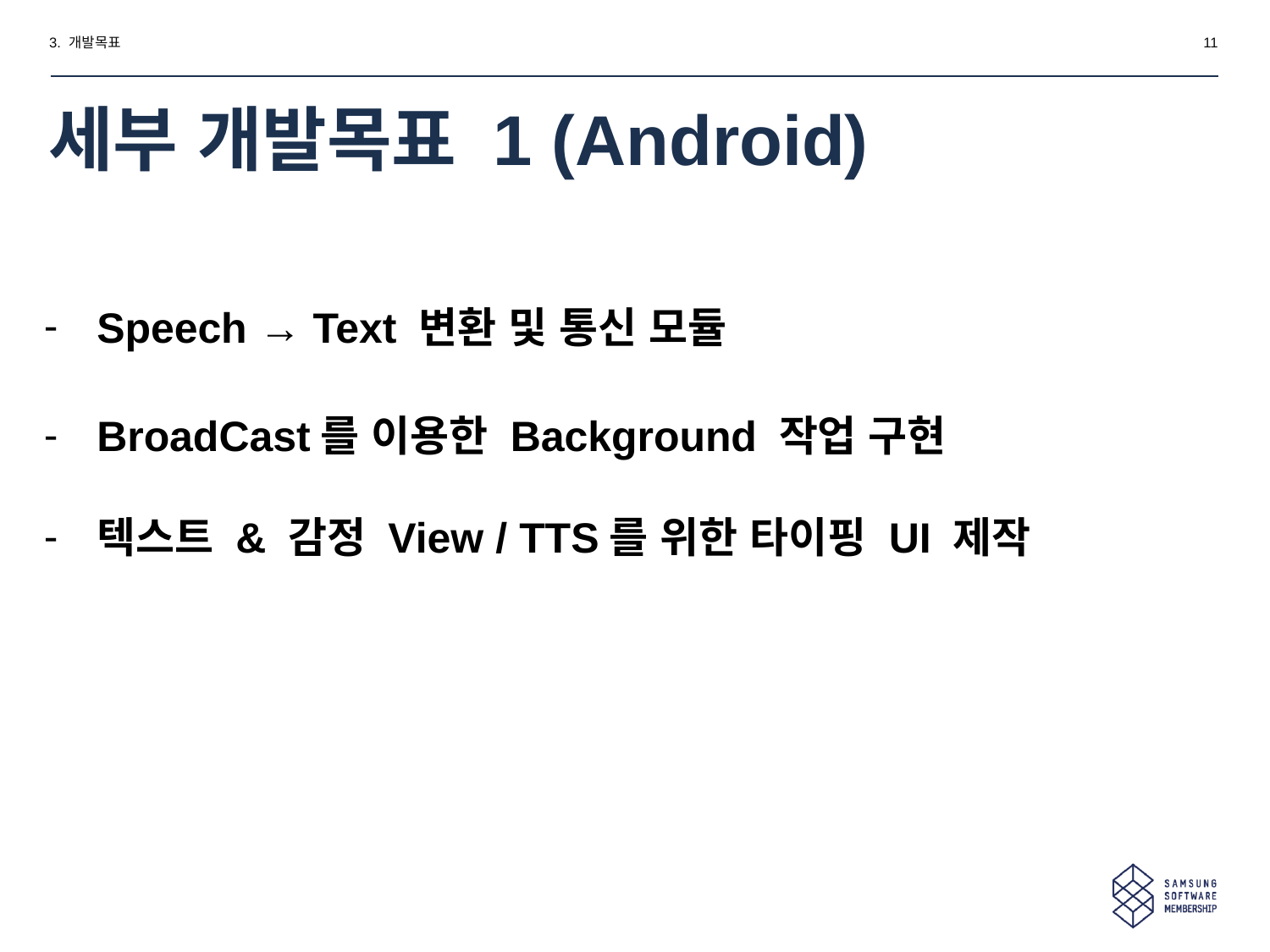

3. 개발목표
11
# 세부 개발목표 1 (Android)

Speech → Text 변환 및 통신 모듈

BroadCast를 이용한 Background 작업 구현

텍스트 & 감정 View / TTS를 위한 타이핑 UI 제작